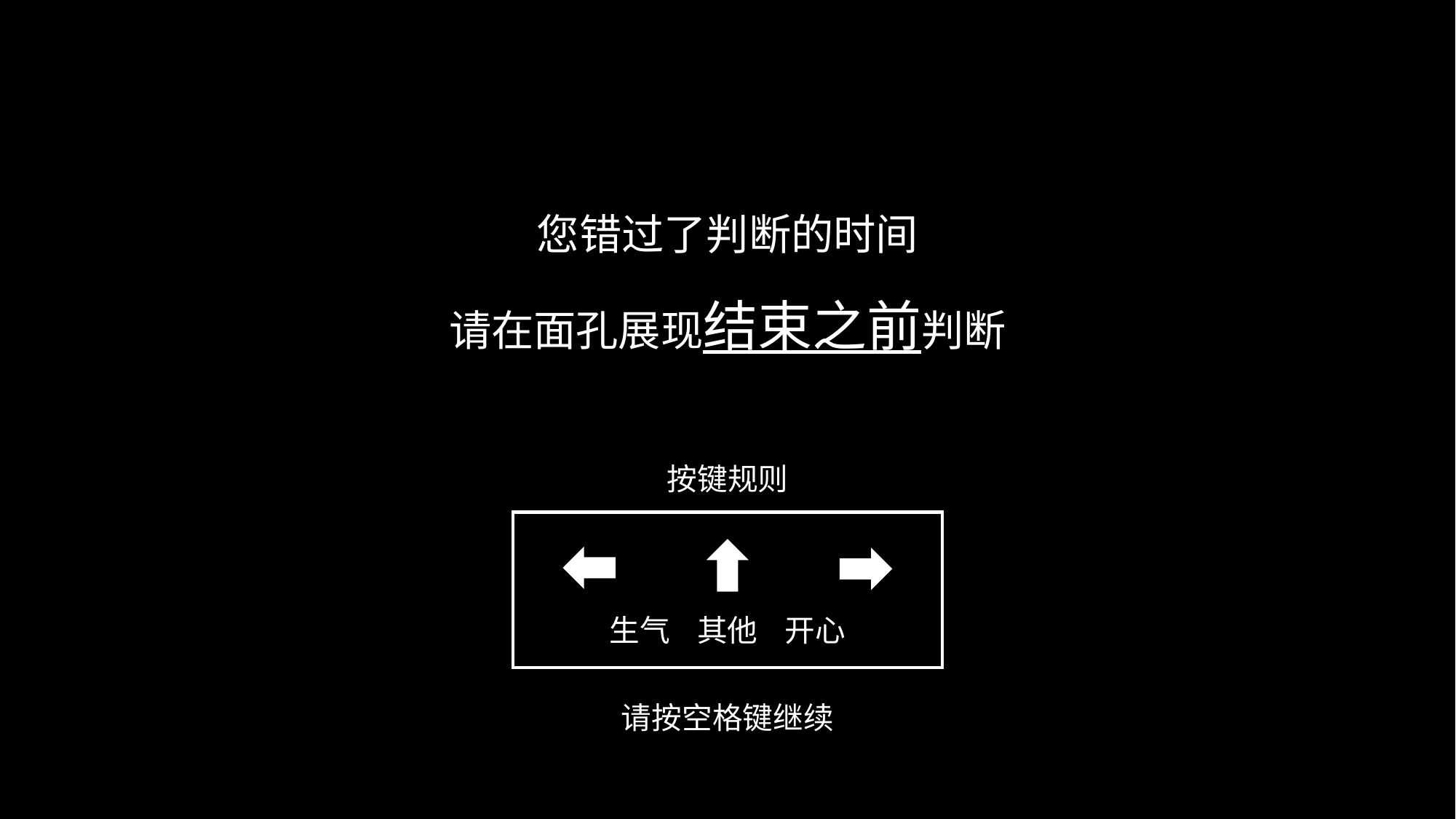

您错过了判断的时间
请在面孔展现结束之前判断
按键规则

生气    其他    开心
请按空格键继续